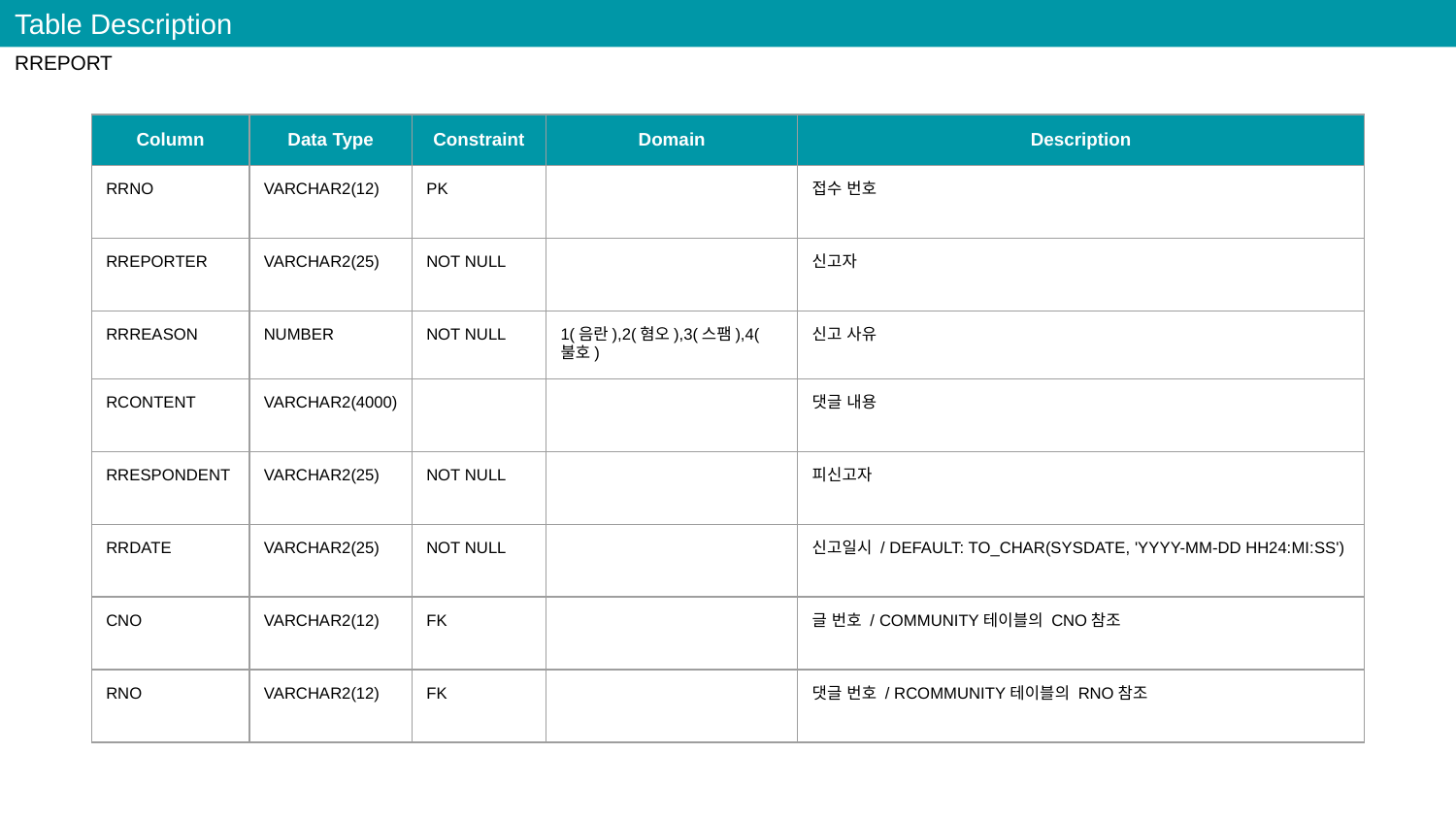

Table Description
RREPORT
| Column | Data Type | Constraint | Domain | Description |
| --- | --- | --- | --- | --- |
| RRNO | VARCHAR2(12) | PK |  | 접수 번호 |
| RREPORTER | VARCHAR2(25) | NOT NULL |  | 신고자 |
| RRREASON | NUMBER | NOT NULL | 1(음란),2(혐오),3(스팸),4(불호) | 신고 사유 |
| RCONTENT | VARCHAR2(4000) |  |  | 댓글 내용 |
| RRESPONDENT | VARCHAR2(25) | NOT NULL |  | 피신고자 |
| RRDATE | VARCHAR2(25) | NOT NULL |  | 신고일시 / DEFAULT: TO\_CHAR(SYSDATE, 'YYYY-MM-DD HH24:MI:SS') |
| CNO | VARCHAR2(12) | FK |  | 글 번호 / COMMUNITY테이블의 CNO참조 |
| RNO | VARCHAR2(12) | FK |  | 댓글 번호 / RCOMMUNITY테이블의 RNO참조 |